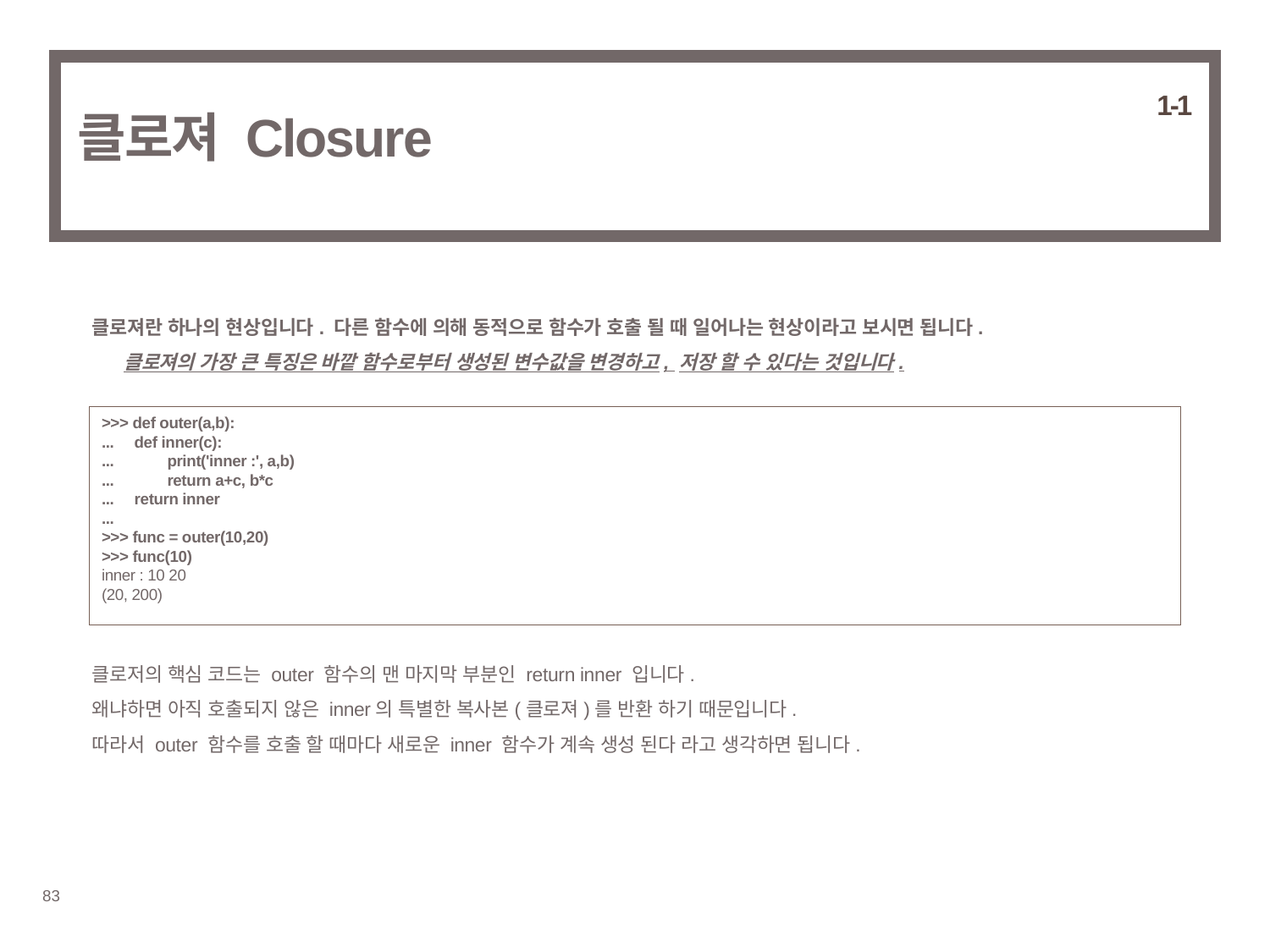

1-1

# 클로져 Closure
클로져란 하나의 현상입니다. 다른 함수에 의해 동적으로 함수가 호출 될 때 일어나는 현상이라고 보시면 됩니다.
	클로져의 가장 큰 특징은 바깥 함수로부터 생성된 변수값을 변경하고, 저장 할 수 있다는 것입니다.
>>> def outer(a,b):
...     def inner(c):
...             print('inner :', a,b)
...             return a+c, b*c
...     return inner
...
>>> func = outer(10,20)
>>> func(10)
inner : 10 20
(20, 200)
클로저의 핵심 코드는 outer 함수의 맨 마지막 부분인 return inner 입니다.
왜냐하면 아직 호출되지 않은 inner의 특별한 복사본(클로져)를 반환 하기 때문입니다.
따라서 outer 함수를 호출 할 때마다 새로운 inner 함수가 계속 생성 된다 라고 생각하면 됩니다.